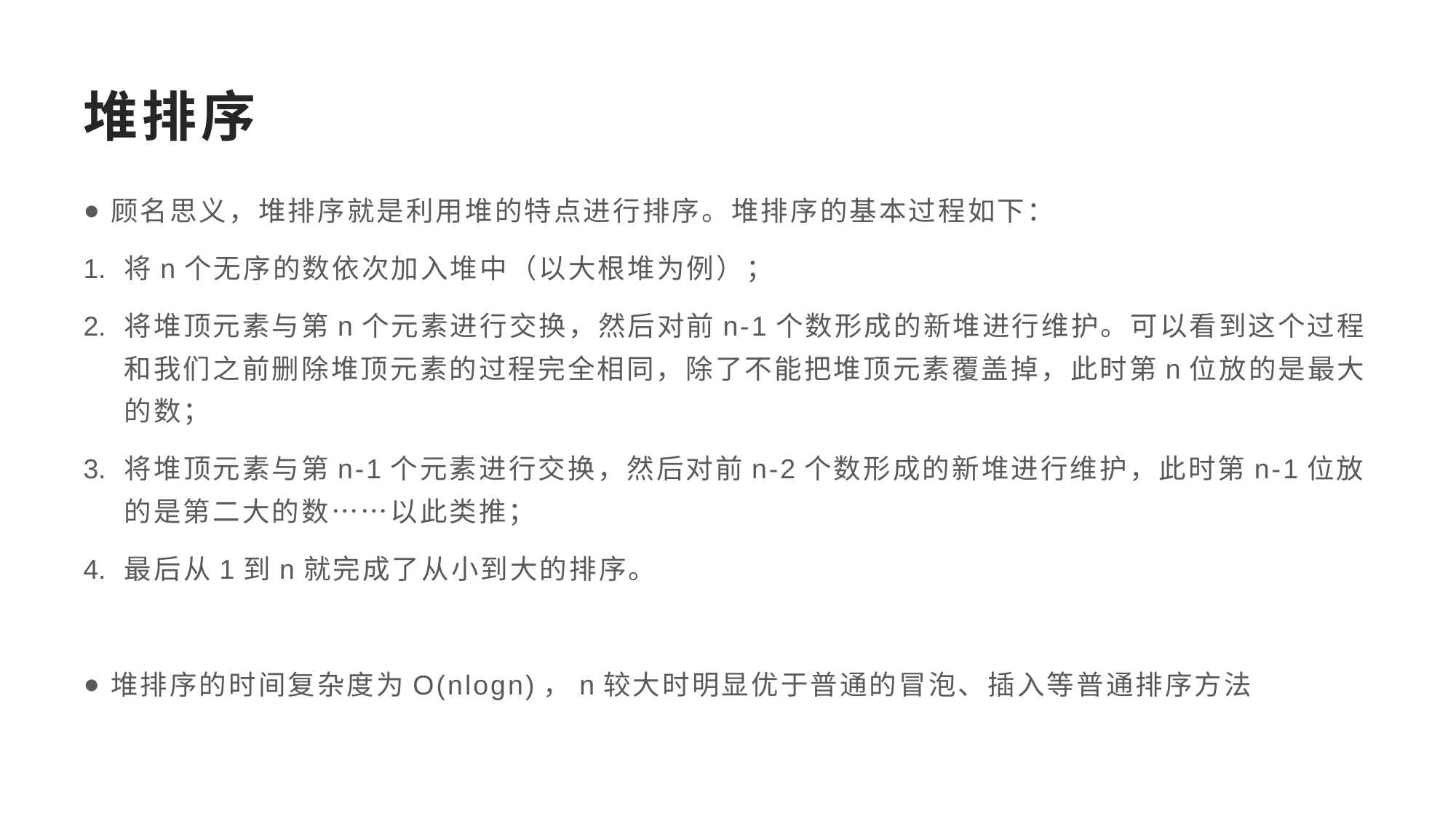

# 堆排序
顾名思义，堆排序就是利用堆的特点进行排序。堆排序的基本过程如下：
将n个无序的数依次加入堆中（以大根堆为例）；
将堆顶元素与第n个元素进行交换，然后对前n-1个数形成的新堆进行维护。可以看到这个过程和我们之前删除堆顶元素的过程完全相同，除了不能把堆顶元素覆盖掉，此时第n位放的是最大的数；
将堆顶元素与第n-1个元素进行交换，然后对前n-2个数形成的新堆进行维护，此时第n-1位放的是第二大的数……以此类推；
最后从1到n就完成了从小到大的排序。

堆排序的时间复杂度为O(nlogn)，n较大时明显优于普通的冒泡、插入等普通排序方法